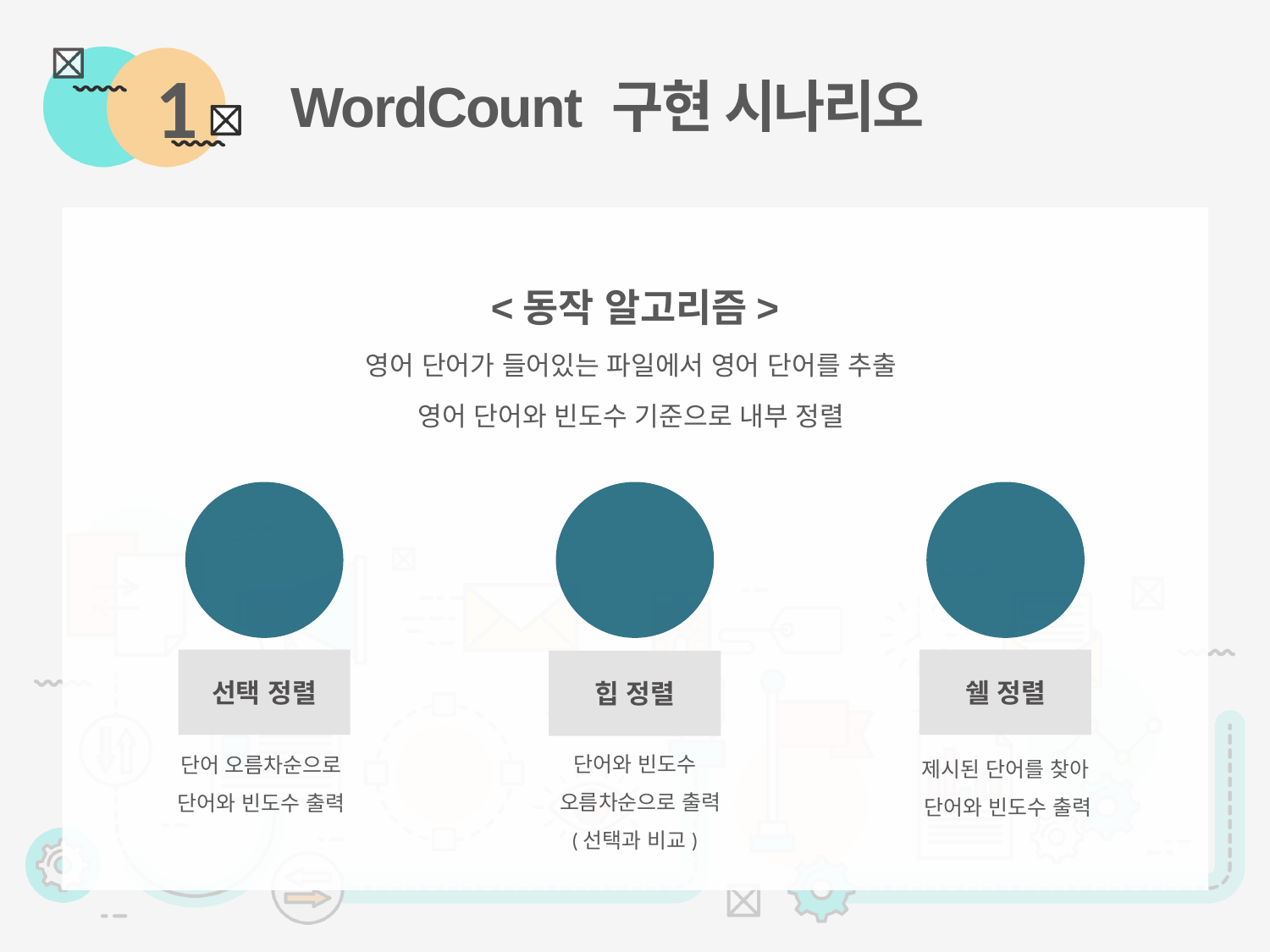

WordCount 구현 시나리오
1
<동작 알고리즘>
영어 단어가 들어있는 파일에서 영어 단어를 추출
영어 단어와 빈도수 기준으로 내부 정렬
출력 3
출력 1
출력 2
선택 정렬
쉘 정렬
힙 정렬
제시된 단어를 찾아
 단어와 빈도수 출력
단어 오름차순으로
단어와 빈도수 출력
단어와 빈도수
 오름차순으로 출력
(선택과 비교)